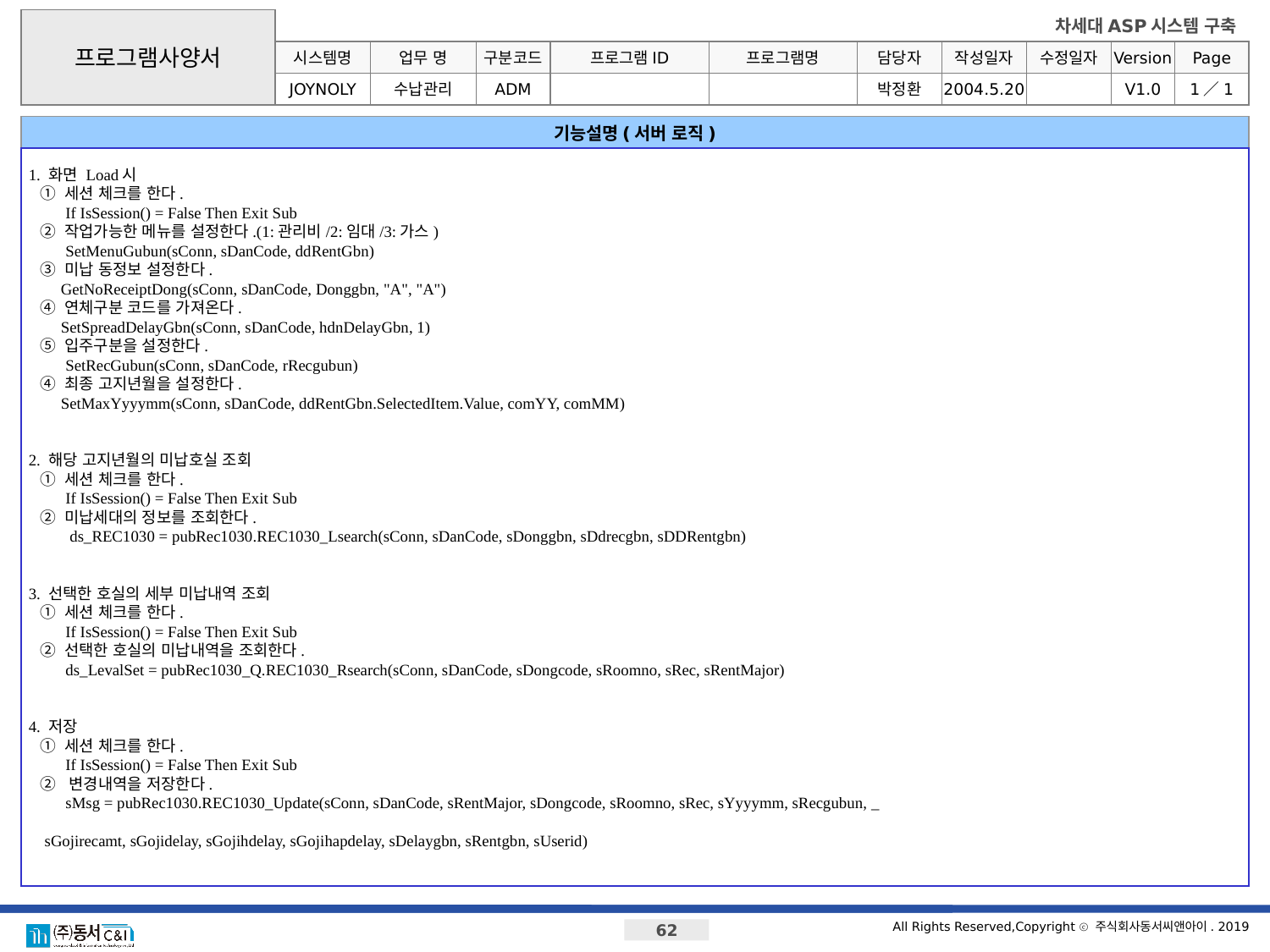

프로그램사양서
시스템명
업무 명
구분코드
프로그램ID
프로그램명
JOYNOLY
기능설명(서버 로직)
1. 화면 Load시
	① 세션 체크를 한다.
		If IsSession() = False Then Exit Sub
	② 작업가능한 메뉴를 설정한다.(1:관리비/2:임대/3:가스)
		SetMenuGubun(sConn, sDanCode, ddRentGbn)
	③ 미납 동정보 설정한다.
        GetNoReceiptDong(sConn, sDanCode, Donggbn, "A", "A")
	④ 연체구분 코드를 가져온다.
        SetSpreadDelayGbn(sConn, sDanCode, hdnDelayGbn, 1)
	⑤ 입주구분을 설정한다.
		SetRecGubun(sConn, sDanCode, rRecgubun)
	④ 최종 고지년월을 설정한다.
        SetMaxYyyymm(sConn, sDanCode, ddRentGbn.SelectedItem.Value, comYY, comMM)

2. 해당 고지년월의 미납호실 조회
	① 세션 체크를 한다.
		If IsSession() = False Then Exit Sub
	② 미납세대의 정보를 조회한다.
		 ds_REC1030 = pubRec1030.REC1030_Lsearch(sConn, sDanCode, sDonggbn, sDdrecgbn, sDDRentgbn)

3. 선택한 호실의 세부 미납내역 조회
	① 세션 체크를 한다.
		If IsSession() = False Then Exit Sub
	② 선택한 호실의 미납내역을 조회한다.
 		ds_LevalSet = pubRec1030_Q.REC1030_Rsearch(sConn, sDanCode, sDongcode, sRoomno, sRec, sRentMajor)

4. 저장
	① 세션 체크를 한다.
		If IsSession() = False Then Exit Sub
	②  변경내역을 저장한다.
 		sMsg = pubRec1030.REC1030_Update(sConn, sDanCode, sRentMajor, sDongcode, sRoomno, sRec, sYyyymm, sRecgubun, _
                                       									 sGojirecamt, sGojidelay, sGojihdelay, sGojihapdelay, sDelaygbn, sRentgbn, sUserid)